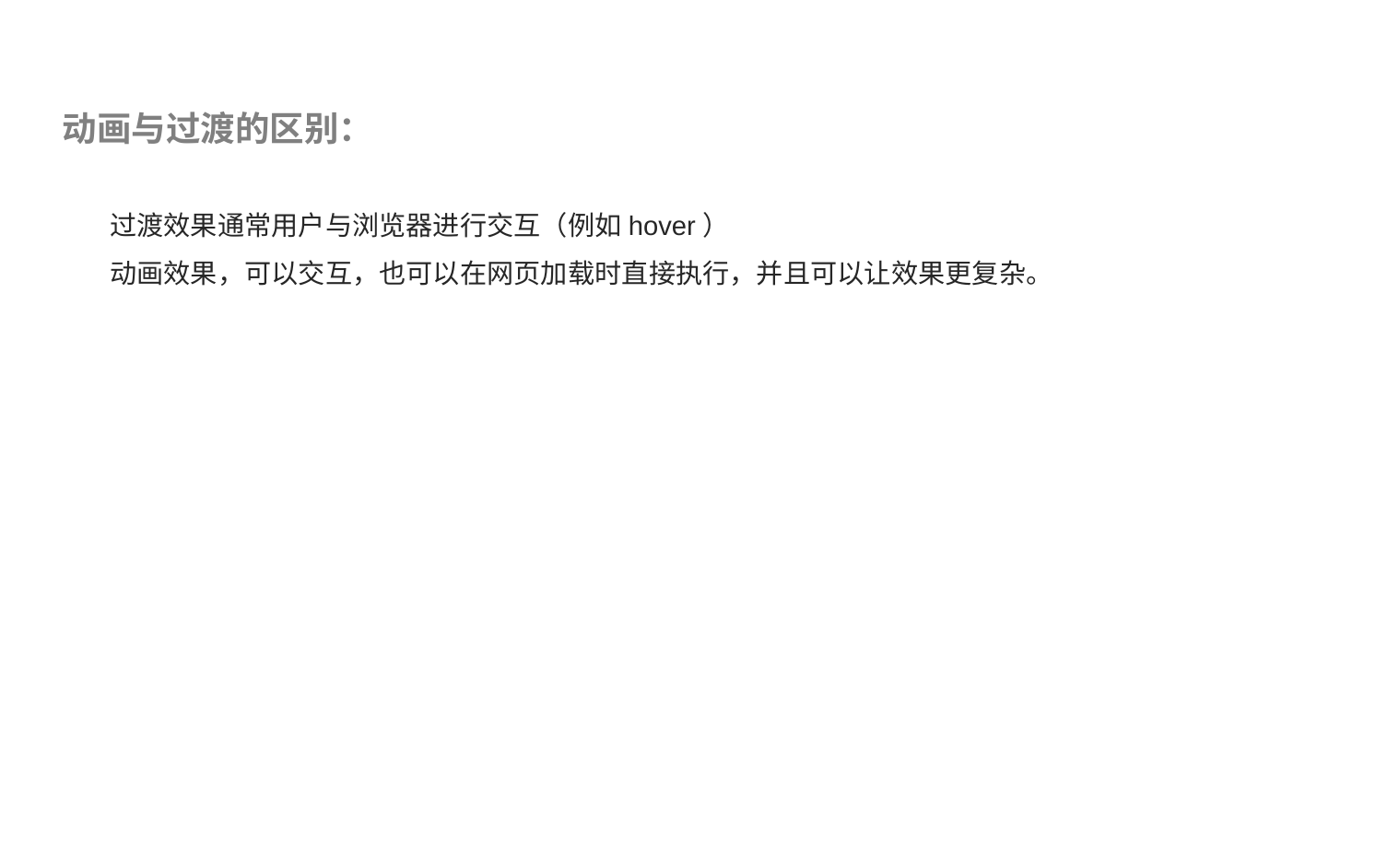

动画与过渡的区别：
过渡效果通常用户与浏览器进行交互（例如hover）
动画效果，可以交互，也可以在网页加载时直接执行，并且可以让效果更复杂。